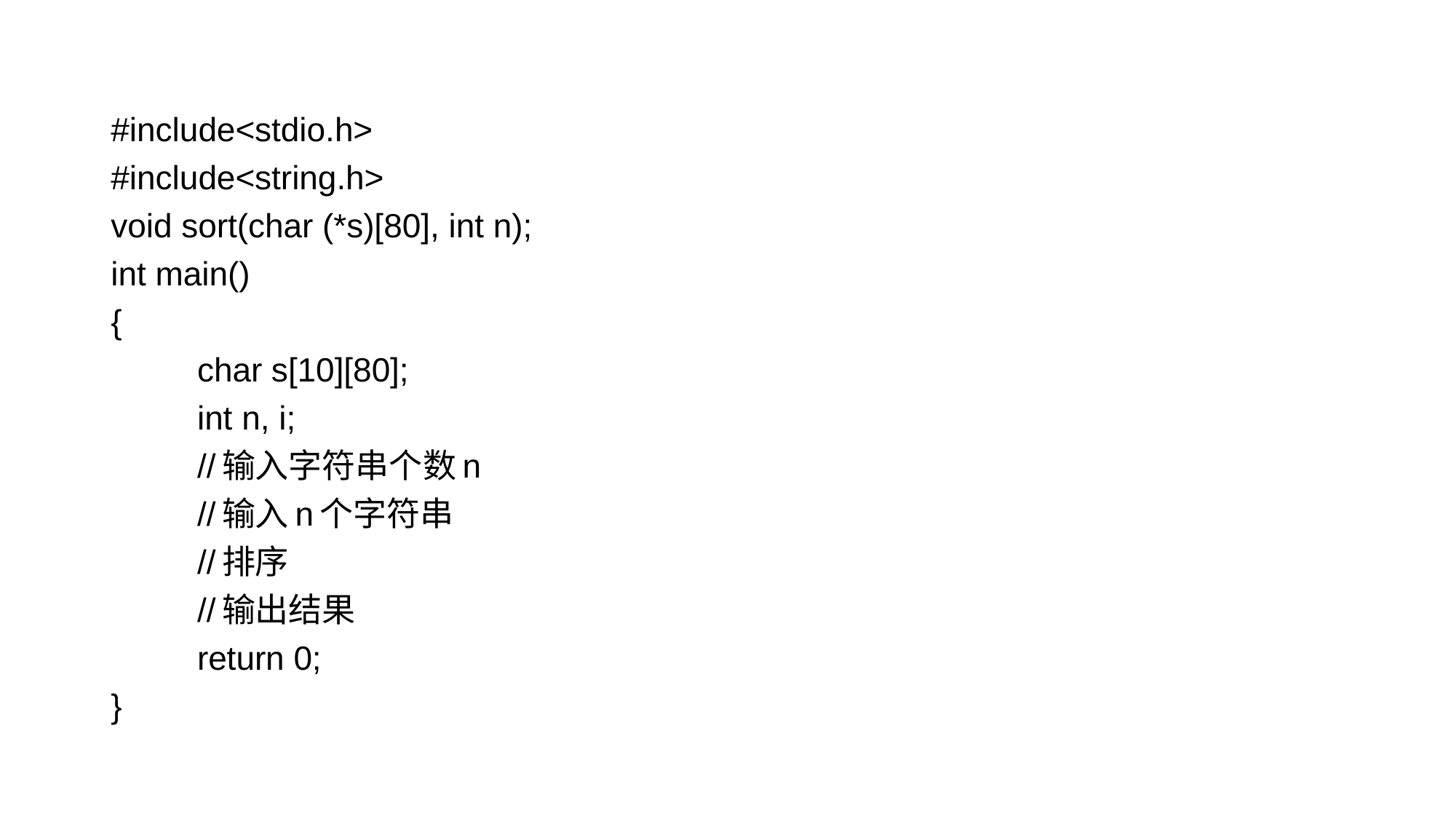

#include<stdio.h>
#include<string.h>
void sort(char (*s)[80], int n);
int main()
{
	char s[10][80];
	int n, i;
	//输入字符串个数n
	//输入n个字符串
	//排序
	//输出结果
	return 0;
}